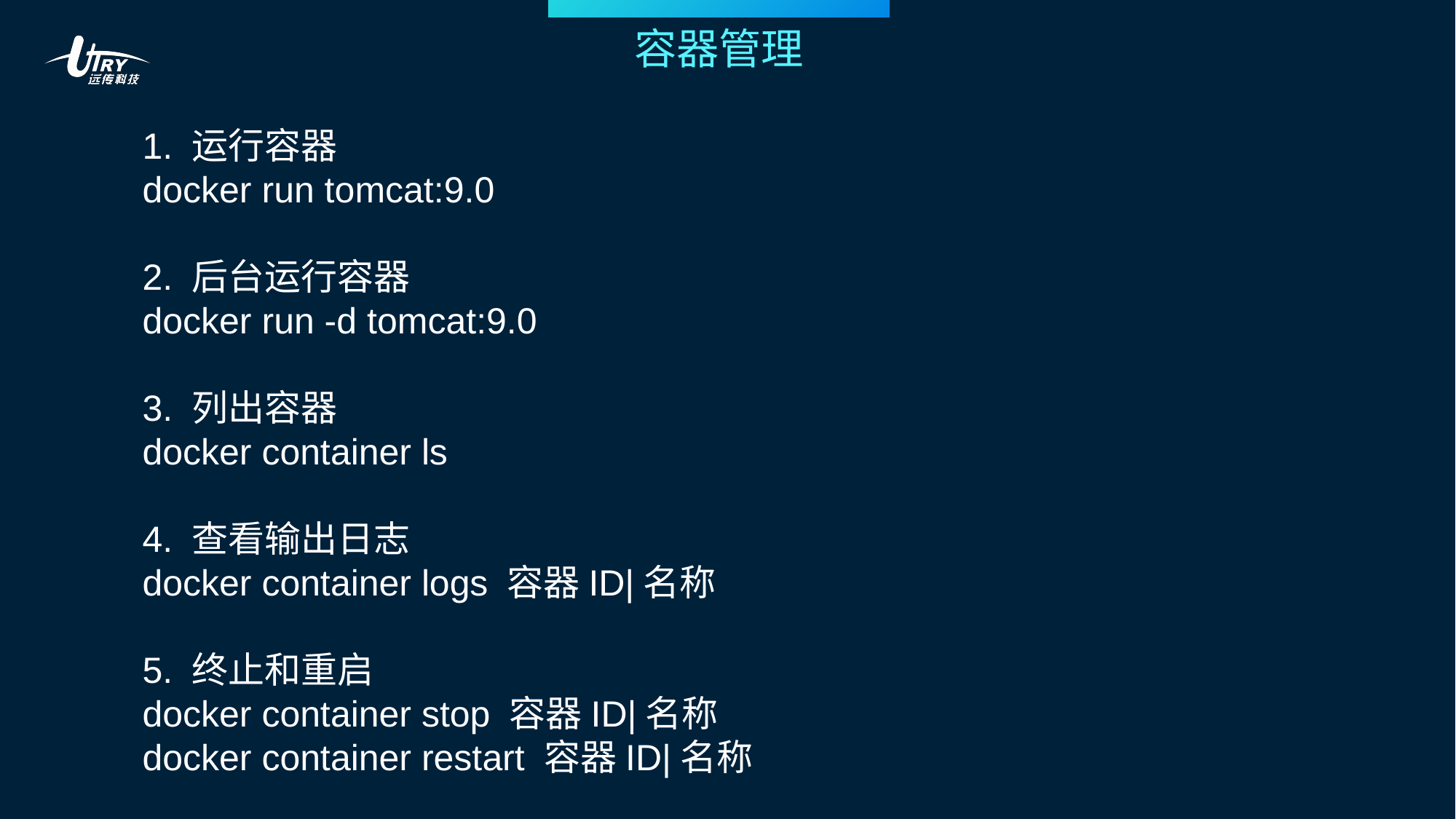

容器管理
1. 运行容器
docker run tomcat:9.0

2. 后台运行容器
docker run -d tomcat:9.0

3. 列出容器
docker container ls

4. 查看输出日志
docker container logs 容器ID|名称

5. 终止和重启
docker container stop 容器ID|名称
docker container restart 容器ID|名称